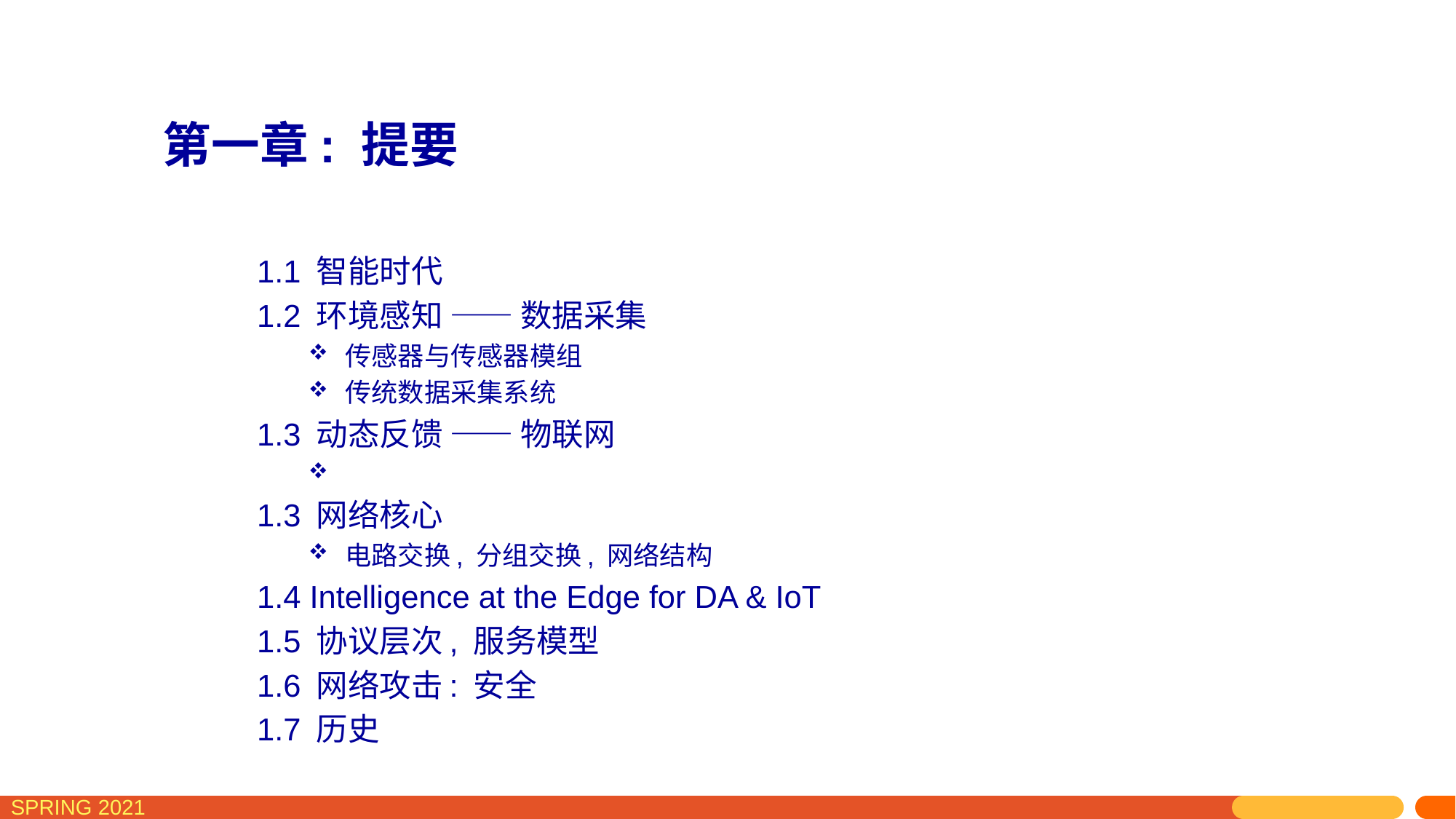

# 第一章: 提要
1.1 智能时代
1.2 环境感知 —— 数据采集
 传感器与传感器模组
 传统数据采集系统
1.3 动态反馈 —— 物联网

1.3 网络核心
 电路交换, 分组交换, 网络结构
1.4 Intelligence at the Edge for DA & IoT
1.5 协议层次, 服务模型
1.6 网络攻击: 安全
1.7 历史